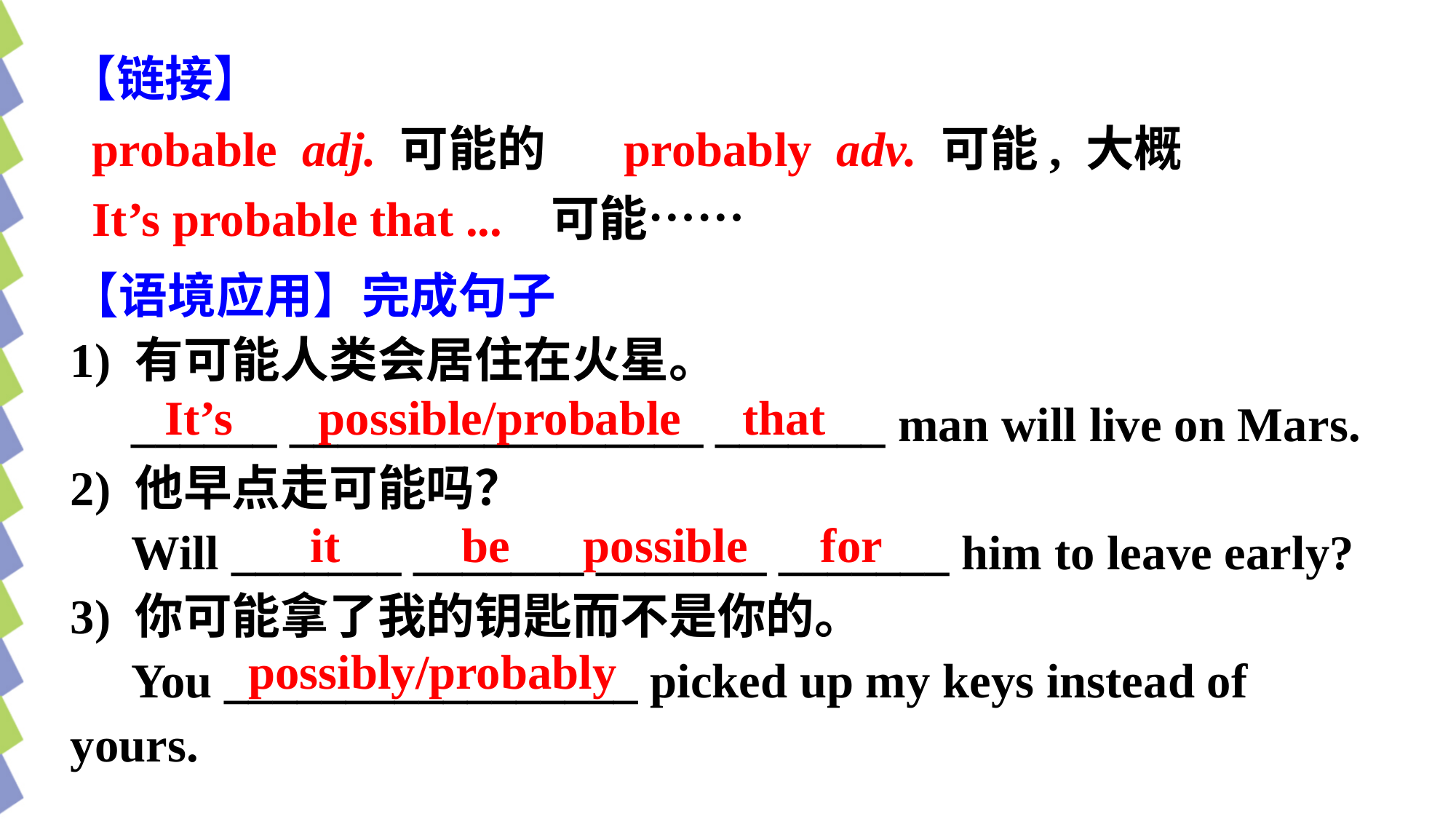

【链接】
  probable  adj. 可能的      probably  adv. 可能, 大概
  It’s probable that ...   可能……
【语境应用】完成句子
1) 有可能人类会居住在火星。
     ______ _________________ _______ man will live on Mars.
2) 他早点走可能吗？
     Will _______ _______ _______ _______ him to leave early?
3) 你可能拿了我的钥匙而不是你的。
     You _________________ picked up my keys instead of yours.
It’s       possible/probable     that
it          be      possible      for
possibly/probably